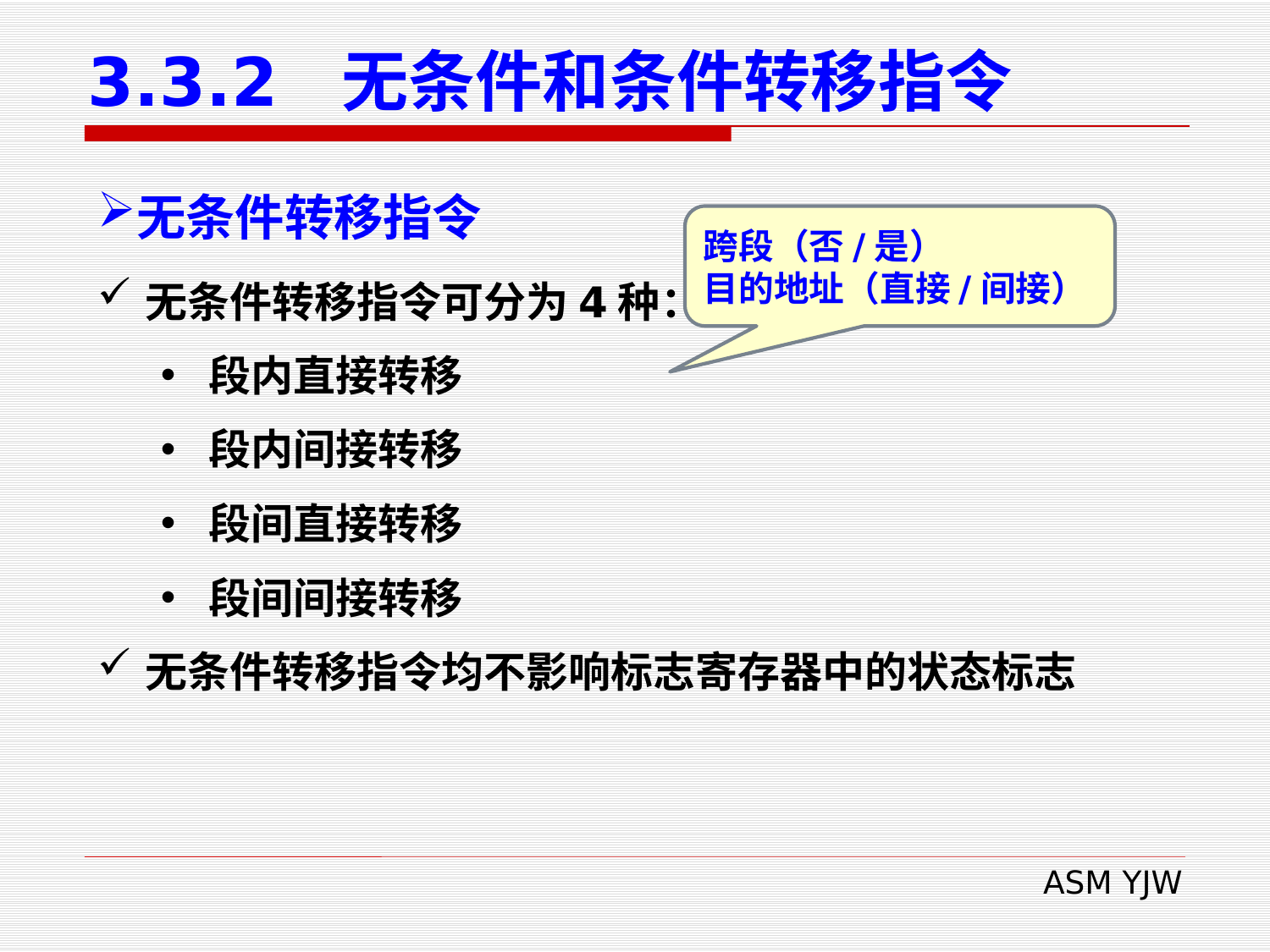

# 3.3.2  无条件和条件转移指令
无条件转移指令
跨段（否/是）
目的地址（直接/间接）
无条件转移指令可分为4种：
段内直接转移
段内间接转移
段间直接转移
段间间接转移
无条件转移指令均不影响标志寄存器中的状态标志